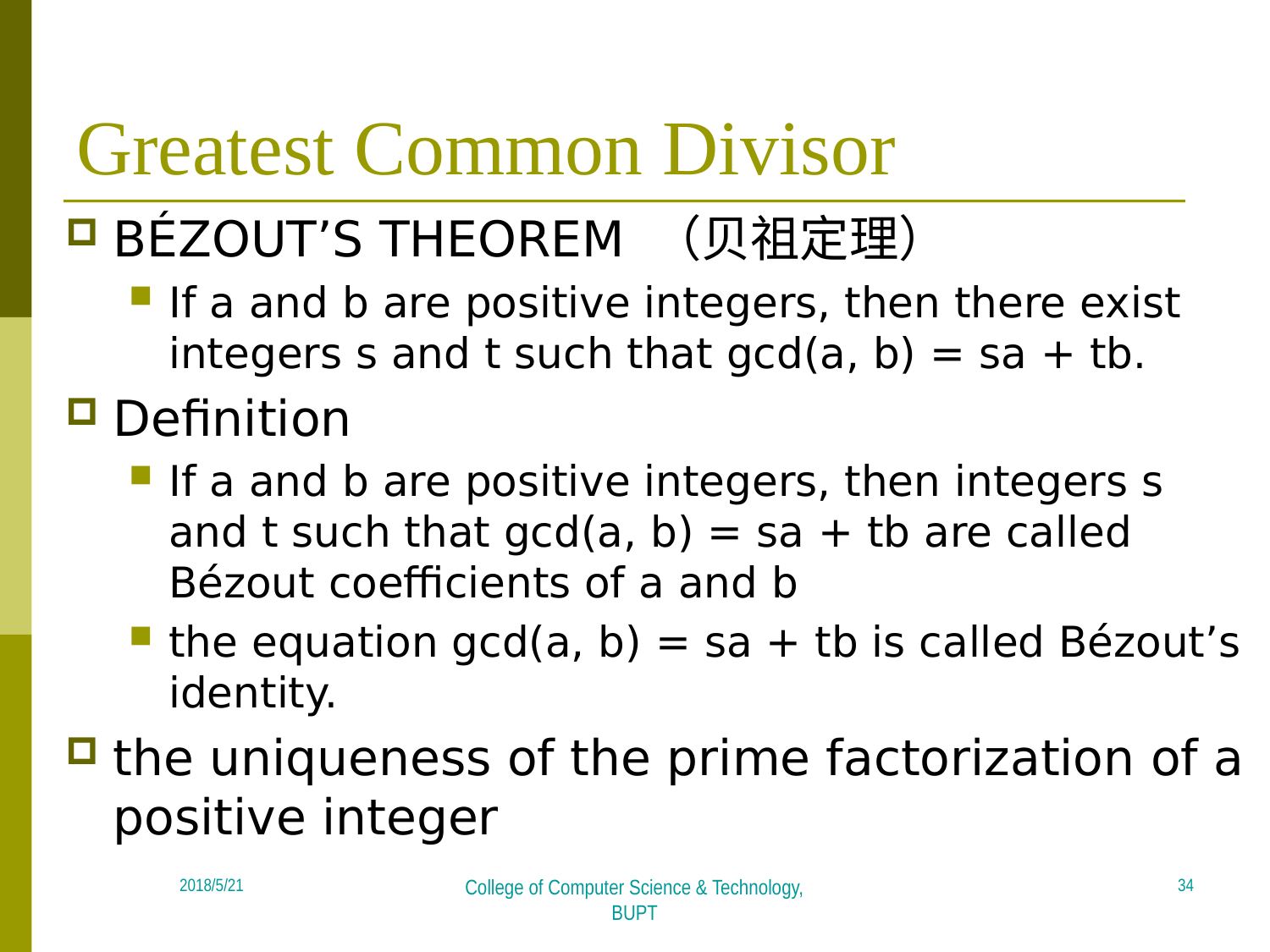

# Greatest Common Divisor
BÉZOUT’S THEOREM （贝祖定理）
If a and b are positive integers, then there exist integers s and t such that gcd(a, b) = sa + tb.
Definition
If a and b are positive integers, then integers s and t such that gcd(a, b) = sa + tb are called Bézout coefficients of a and b
the equation gcd(a, b) = sa + tb is called Bézout’s identity.
the uniqueness of the prime factorization of a positive integer
34
2018/5/21
College of Computer Science & Technology, BUPT